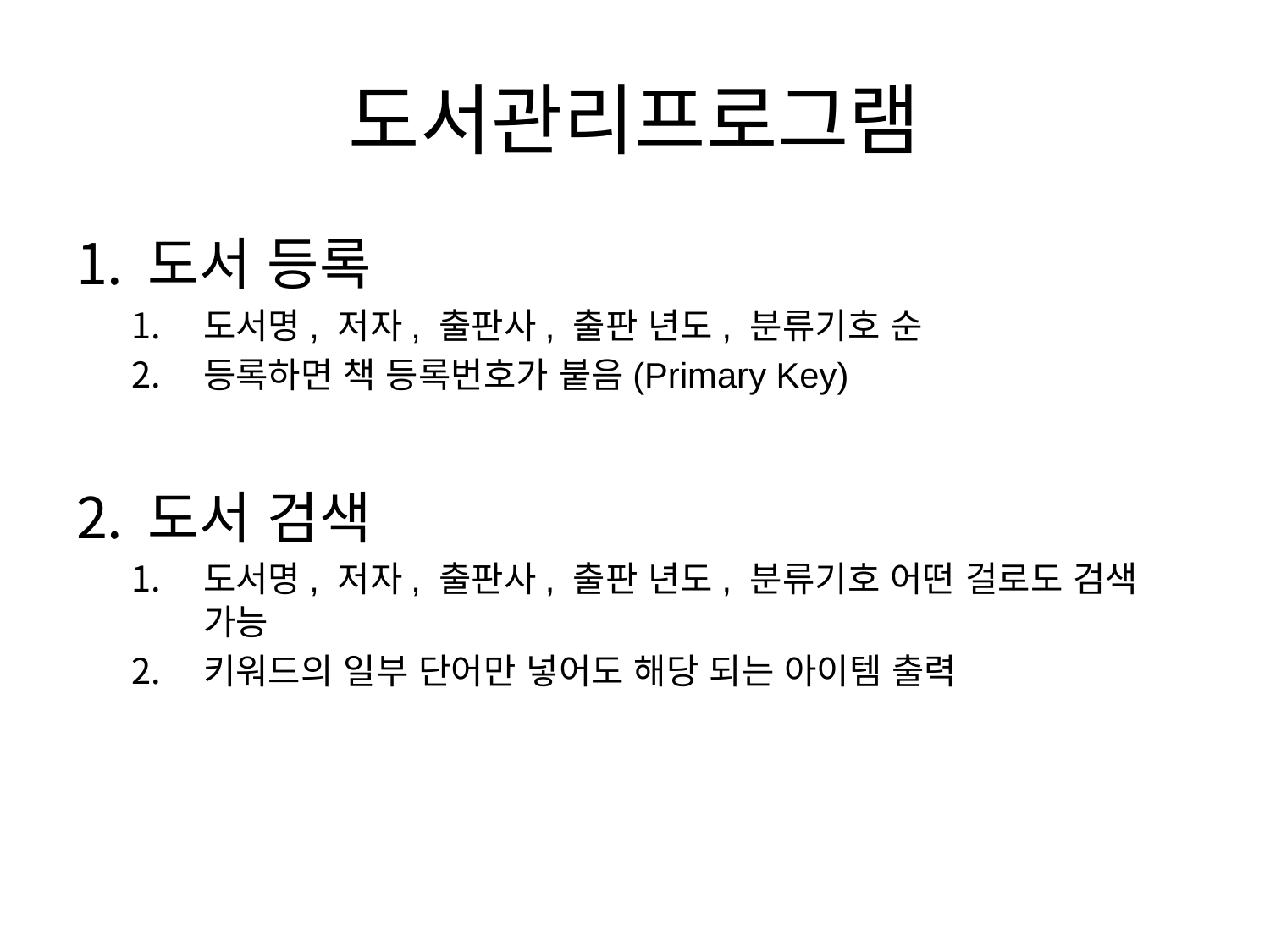

# 도서관리프로그램
도서 등록
도서명, 저자, 출판사, 출판 년도, 분류기호 순
등록하면 책 등록번호가 붙음(Primary Key)

도서 검색
도서명, 저자, 출판사, 출판 년도, 분류기호 어떤 걸로도 검색 가능
키워드의 일부 단어만 넣어도 해당 되는 아이템 출력